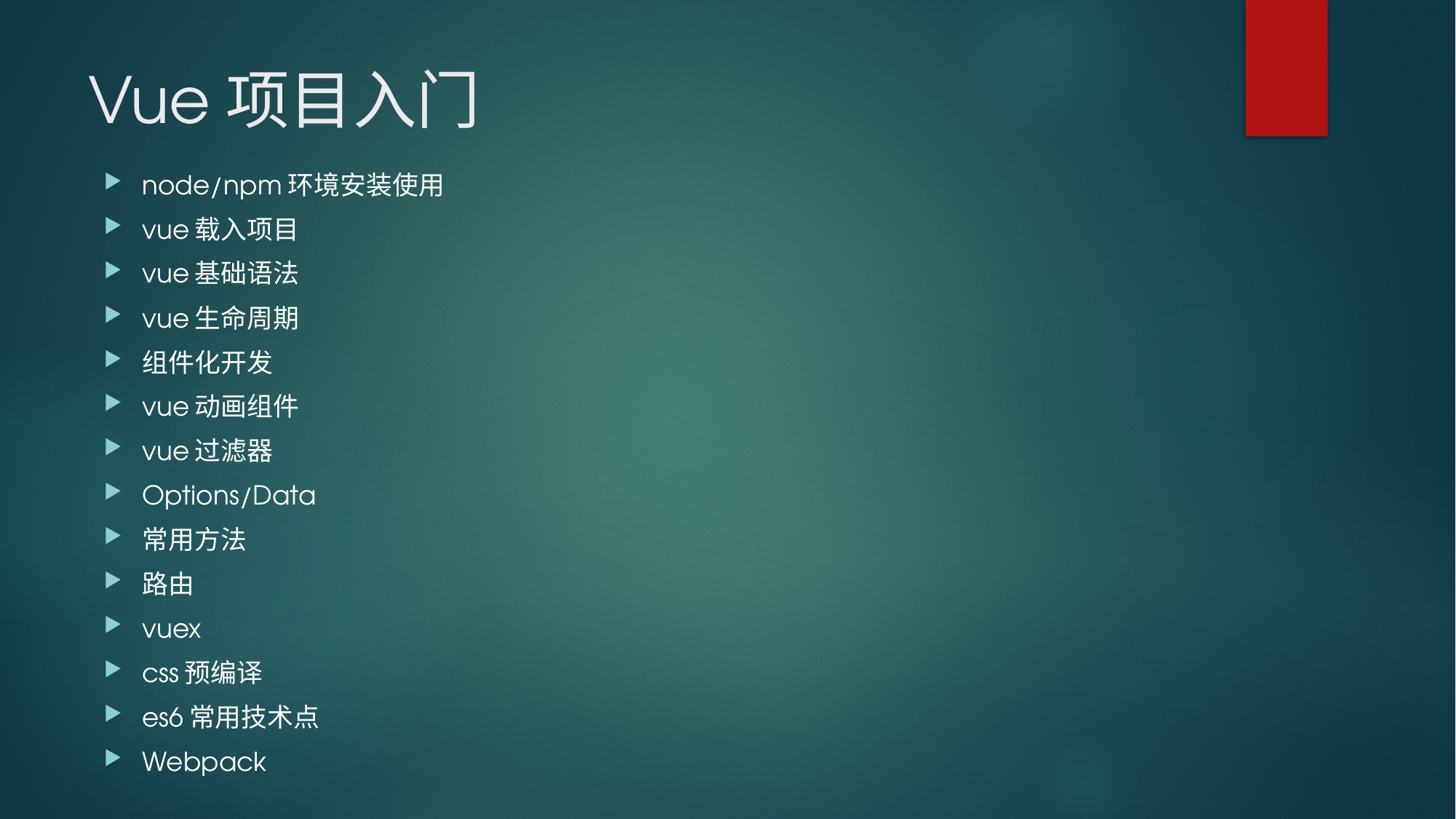

# Vue项目入门
node/npm环境安装使用
vue载入项目
vue基础语法
vue生命周期
组件化开发
vue动画组件
vue过滤器
Options/Data
常用方法
路由
vuex
css预编译
es6常用技术点
Webpack